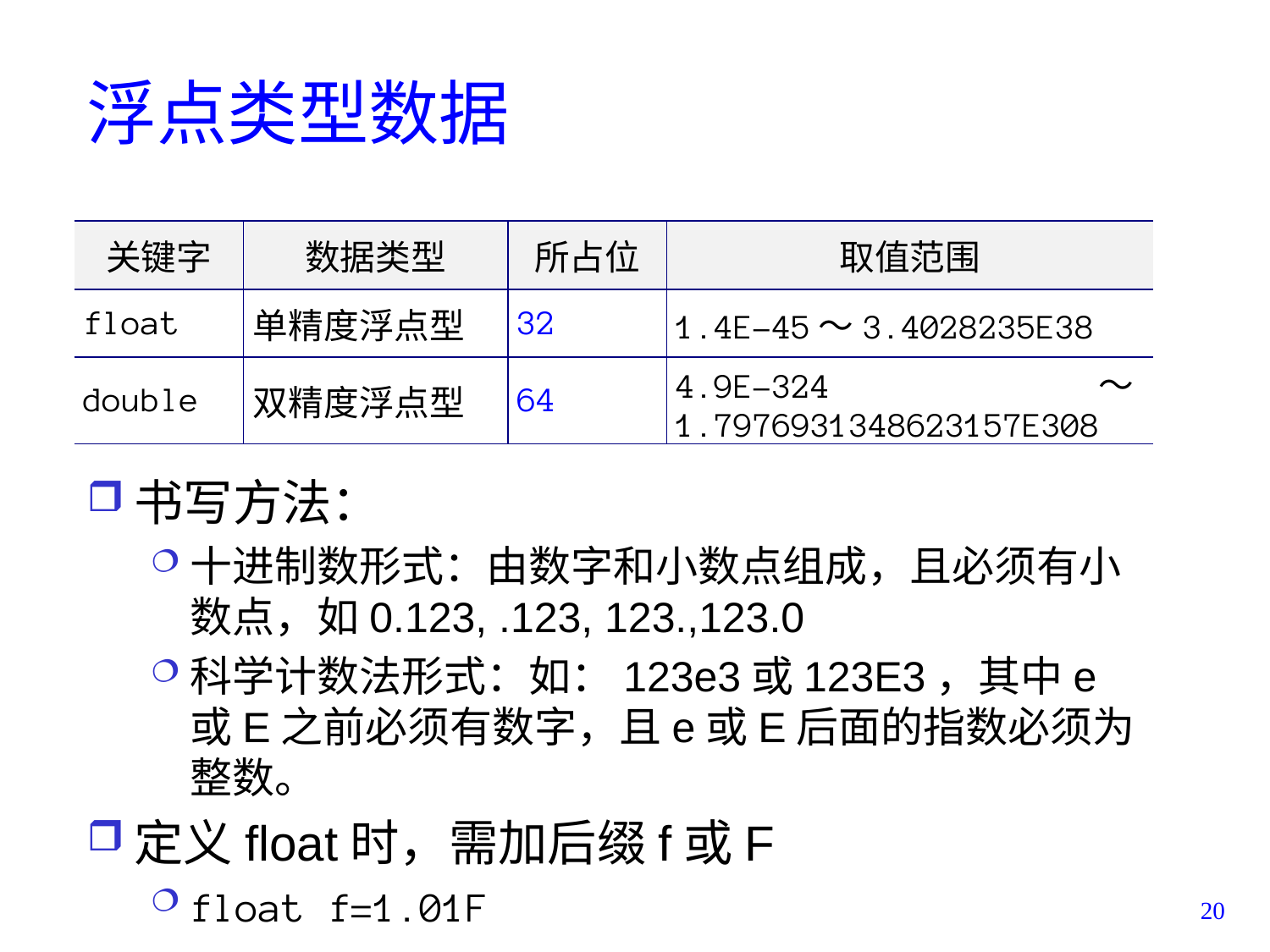

# 浮点类型数据
| 关键字 | 数据类型 | 所占位 | 取值范围 |
| --- | --- | --- | --- |
| float | 单精度浮点型 | 32 | 1.4E-45～3.4028235E38 |
| double | 双精度浮点型 | 64 | 4.9E-324～1.7976931348623157E308 |
书写方法：
十进制数形式：由数字和小数点组成，且必须有小数点，如0.123, .123, 123.,123.0
科学计数法形式：如：123e3或123E3，其中e或E之前必须有数字，且e或E后面的指数必须为整数。
定义float时，需加后缀f或F
float f=1.01F

20